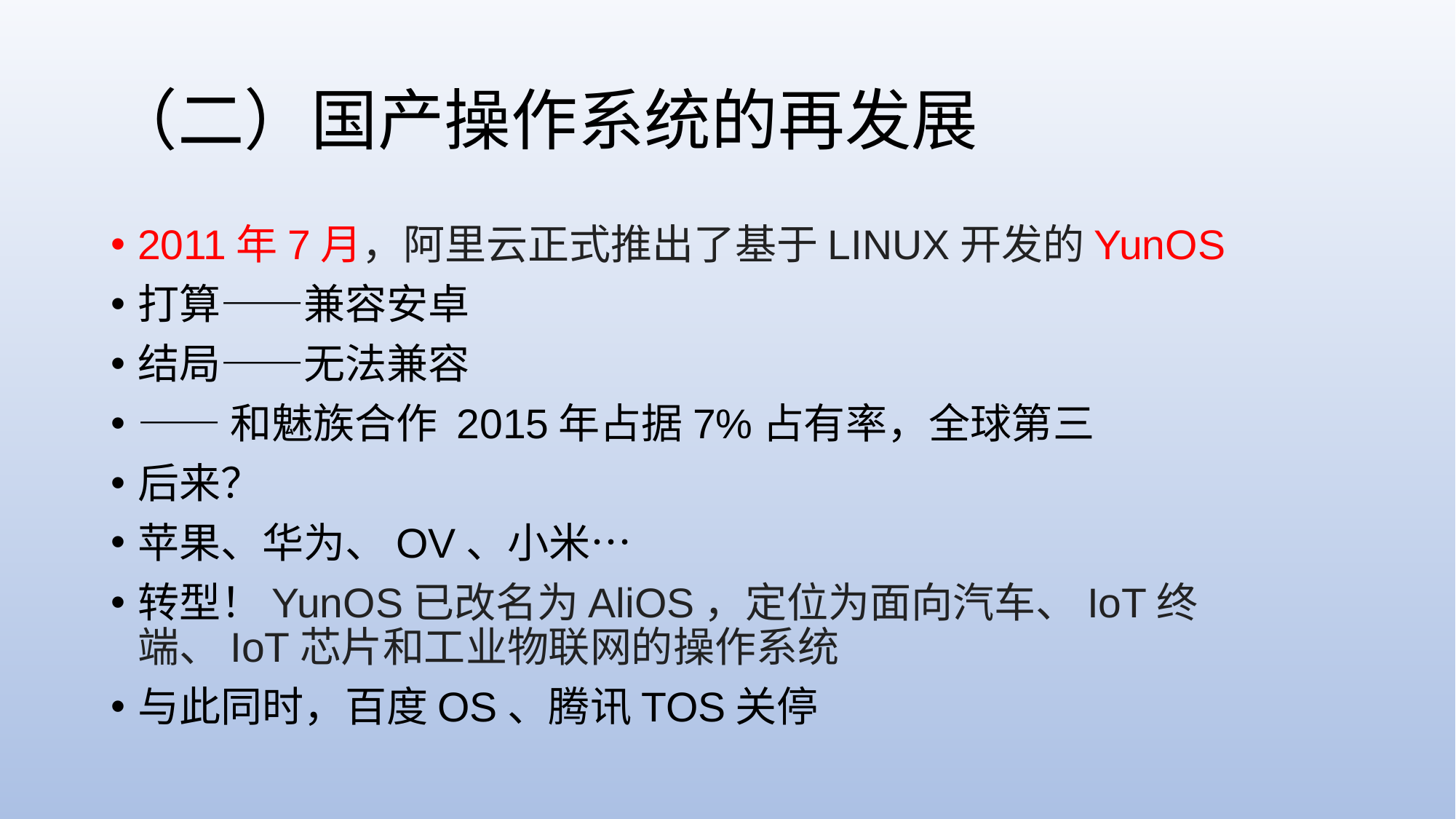

# （二）国产操作系统的再发展
2011年7月，阿里云正式推出了基于LINUX开发的YunOS
打算——兼容安卓
结局——无法兼容
——和魅族合作 2015年占据7%占有率，全球第三
后来？
苹果、华为、OV、小米…
转型！YunOS已改名为AliOS，定位为面向汽车、IoT终端、IoT芯片和工业物联网的操作系统
与此同时，百度OS、腾讯TOS关停